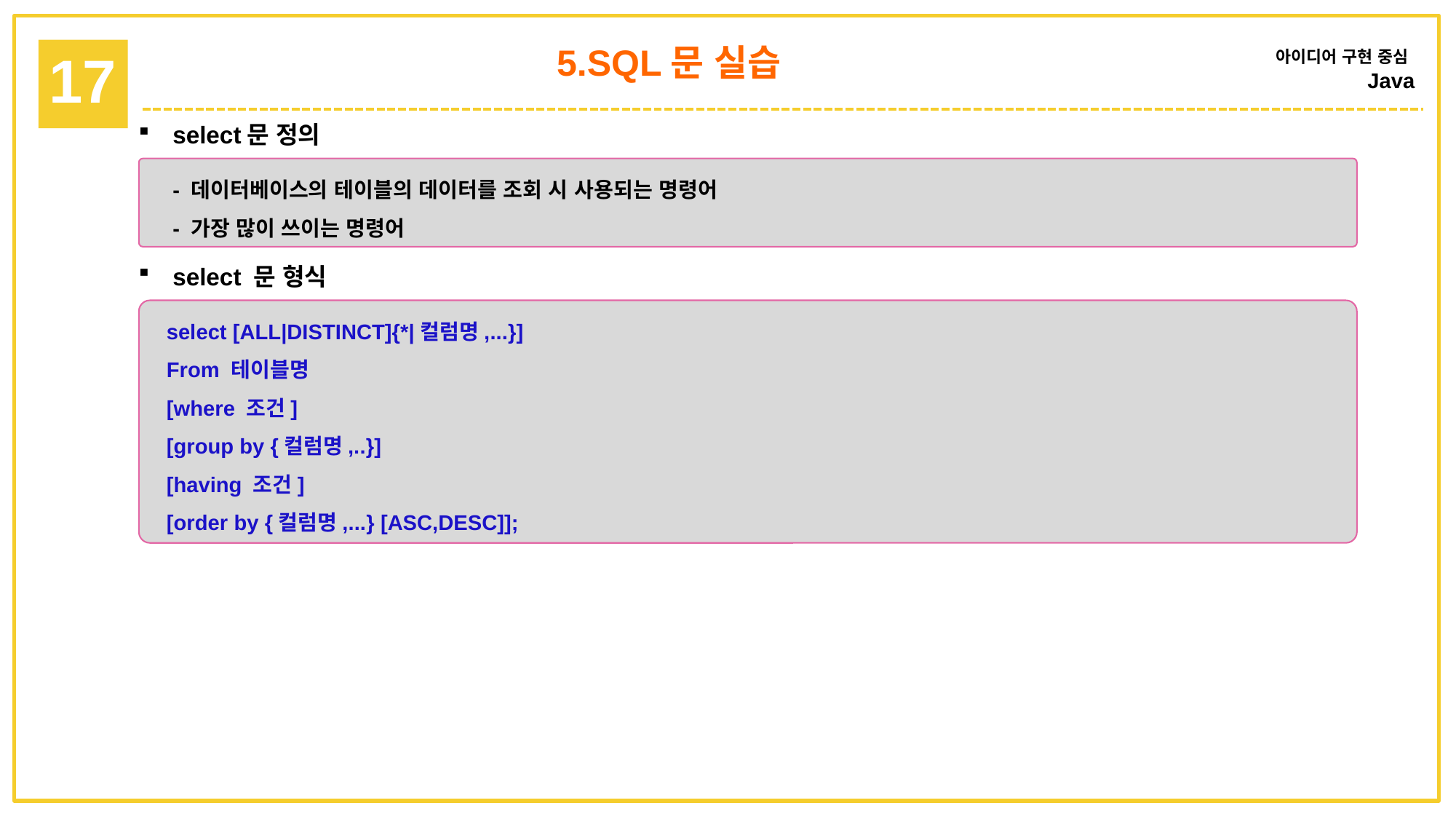

5.SQL문 실습
아이디어 구현 중심
Java
17

select문 정의

 - 데이터베이스의 테이블의 데이터를 조회 시 사용되는 명령어
 - 가장 많이 쓰이는 명령어
select 문 형식

select [ALL|DISTINCT]{*|컬럼명,...}]
From 테이블명
[where 조건]
[group by {컬럼명,..}]
[having 조건]
[order by {컬럼명,...} [ASC,DESC]];